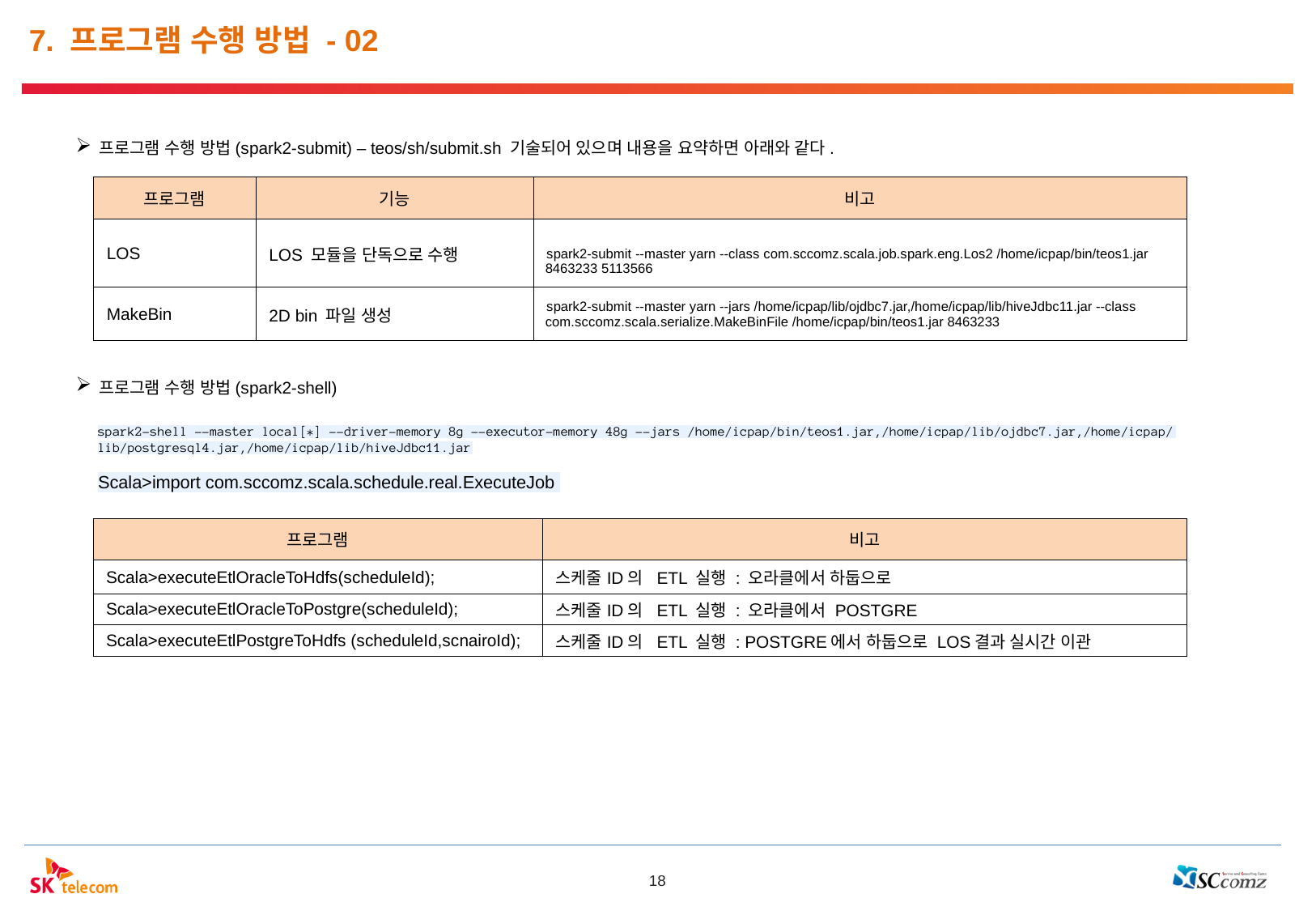

7. 프로그램 수행 방법 - 02
프로그램 수행 방법(spark2-submit) – teos/sh/submit.sh 기술되어 있으며 내용을 요약하면 아래와 같다.
| 프로그램 | 기능 | 비고 |
| --- | --- | --- |
| LOS | LOS 모듈을 단독으로 수행 | spark2-submit --master yarn --class com.sccomz.scala.job.spark.eng.Los2 /home/icpap/bin/teos1.jar 8463233 5113566 |
| MakeBin | 2D bin 파일 생성 | spark2-submit --master yarn --jars /home/icpap/lib/ojdbc7.jar,/home/icpap/lib/hiveJdbc11.jar --class com.sccomz.scala.serialize.MakeBinFile /home/icpap/bin/teos1.jar 8463233 |
프로그램 수행 방법(spark2-shell)
spark2-shell --master local[*] --driver-memory 8g --executor-memory 48g --jars /home/icpap/bin/teos1.jar,/home/icpap/lib/ojdbc7.jar,/home/icpap/lib/postgresql4.jar,/home/icpap/lib/hiveJdbc11.jar

Scala>import com.sccomz.scala.schedule.real.ExecuteJob
| 프로그램 | 비고 |
| --- | --- |
| Scala>executeEtlOracleToHdfs(scheduleId); | 스케줄ID의 ETL 실행 : 오라클에서 하둡으로 |
| Scala>executeEtlOracleToPostgre(scheduleId); | 스케줄ID의 ETL 실행 : 오라클에서 POSTGRE |
| Scala>executeEtlPostgreToHdfs (scheduleId,scnairoId); | 스케줄ID의 ETL 실행 : POSTGRE에서 하둡으로 LOS결과 실시간 이관 |